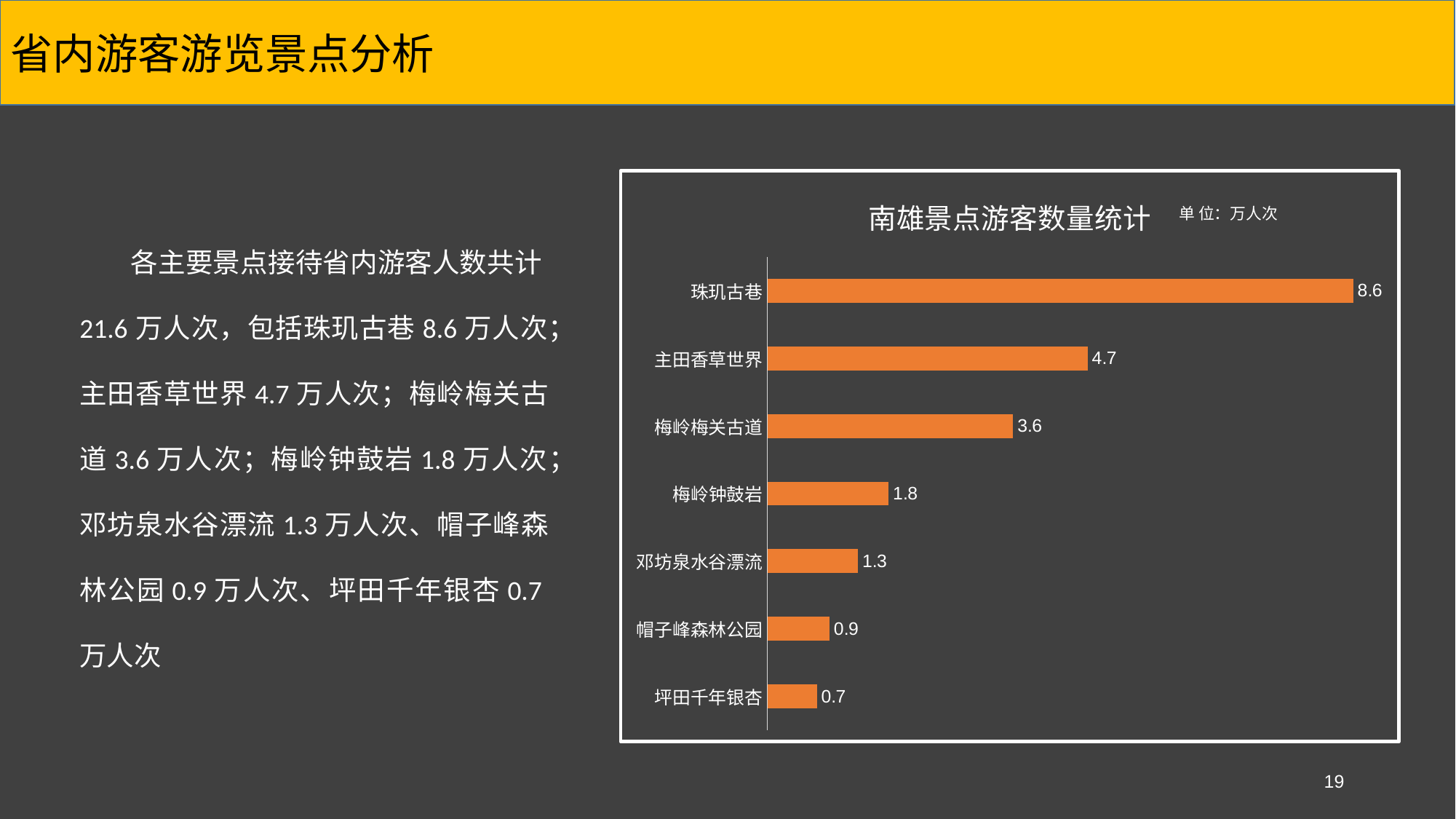

省内游客游览景点分析

### Chart: 南雄景点游客数量统计

| Category | 系列 1 |
|---|---|
| 坪田千年银杏 | 0.7239 |
| 帽子峰森林公园 | 0.90725 |
| 邓坊泉水谷漂流 | 1.32335 |
| 梅岭钟鼓岩 | 1.7727 |
| 梅岭梅关古道 | 3.59195 |
| 主田香草世界 | 4.67875 |
| 珠玑古巷 | 8.5608 |
单 位：万人次
       各主要景点接待省内游客人数共计21.6万人次，包括珠玑古巷8.6万人次；主田香草世界4.7万人次；梅岭梅关古道3.6万人次；梅岭钟鼓岩1.8万人次；邓坊泉水谷漂流1.3万人次、帽子峰森林公园0.9万人次、坪田千年银杏0.7万人次
19